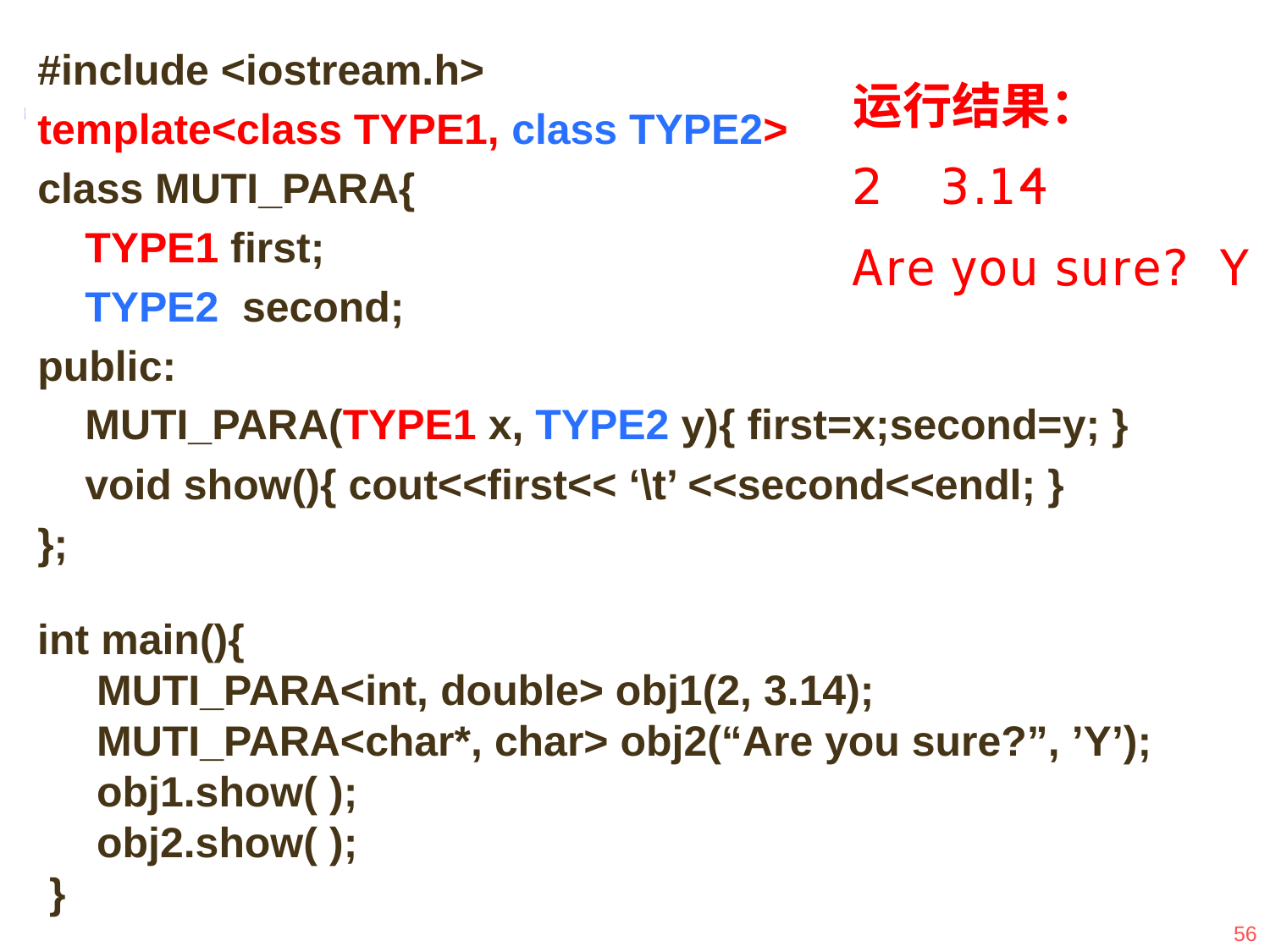

#include <iostream.h>
template<class TYPE1, class TYPE2>
class MUTI_PARA{
    TYPE1 first;
    TYPE2  second;
public:
    MUTI_PARA(TYPE1 x, TYPE2 y){ first=x;second=y; }
    void show(){ cout<<first<< ‘\t’ <<second<<endl; }
};
运行结果：
2    3.14
Are you sure?  Y
int main(){
     MUTI_PARA<int, double> obj1(2, 3.14);
     MUTI_PARA<char*, char> obj2(“Are you sure?”, ’Y’);
     obj1.show( );
     obj2.show( );
 }
56